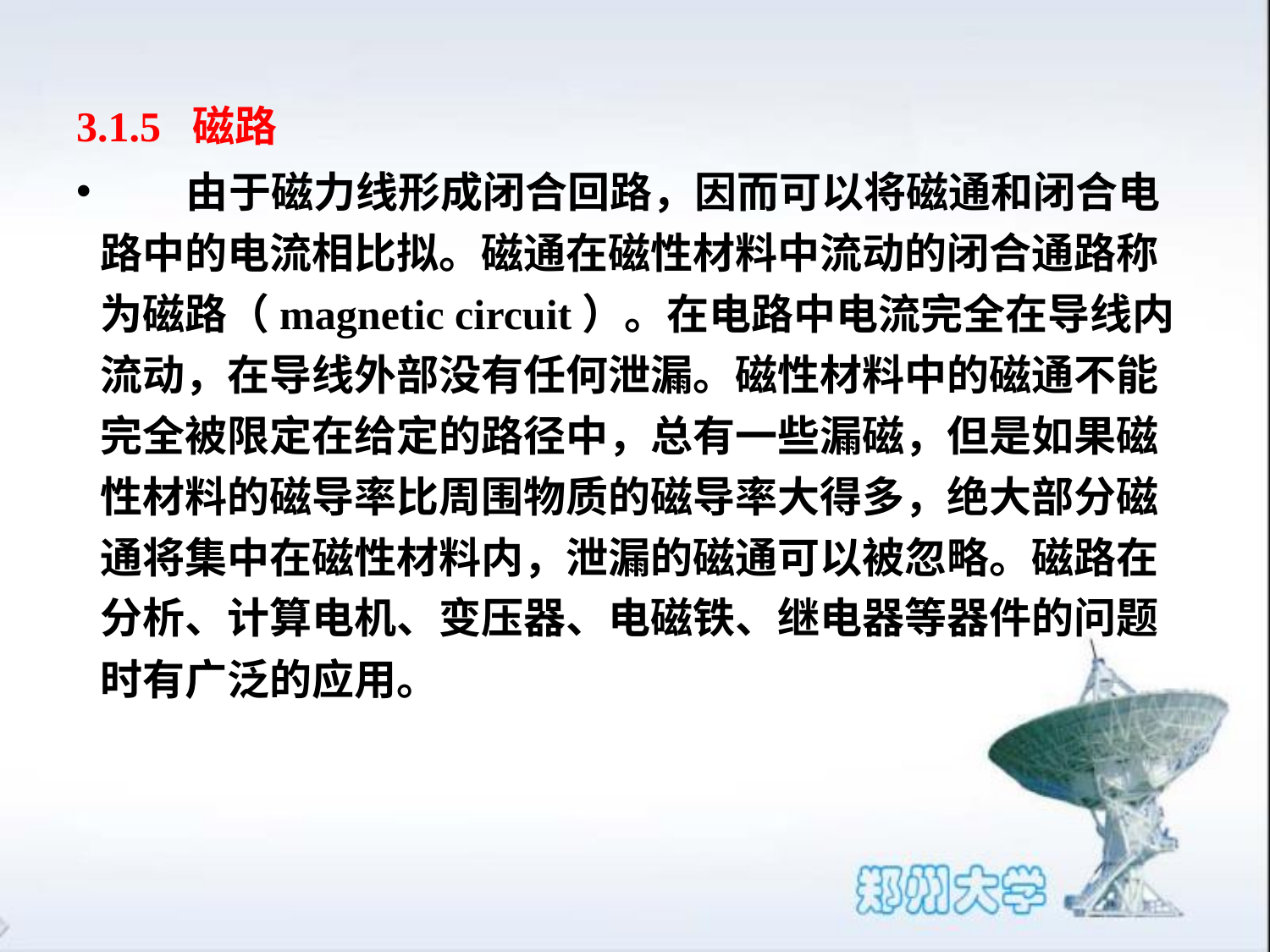

# 3.1.5  磁路
        由于磁力线形成闭合回路，因而可以将磁通和闭合电路中的电流相比拟。磁通在磁性材料中流动的闭合通路称为磁路（magnetic circuit）。在电路中电流完全在导线内流动，在导线外部没有任何泄漏。磁性材料中的磁通不能完全被限定在给定的路径中，总有一些漏磁，但是如果磁性材料的磁导率比周围物质的磁导率大得多，绝大部分磁通将集中在磁性材料内，泄漏的磁通可以被忽略。磁路在分析、计算电机、变压器、电磁铁、继电器等器件的问题时有广泛的应用。